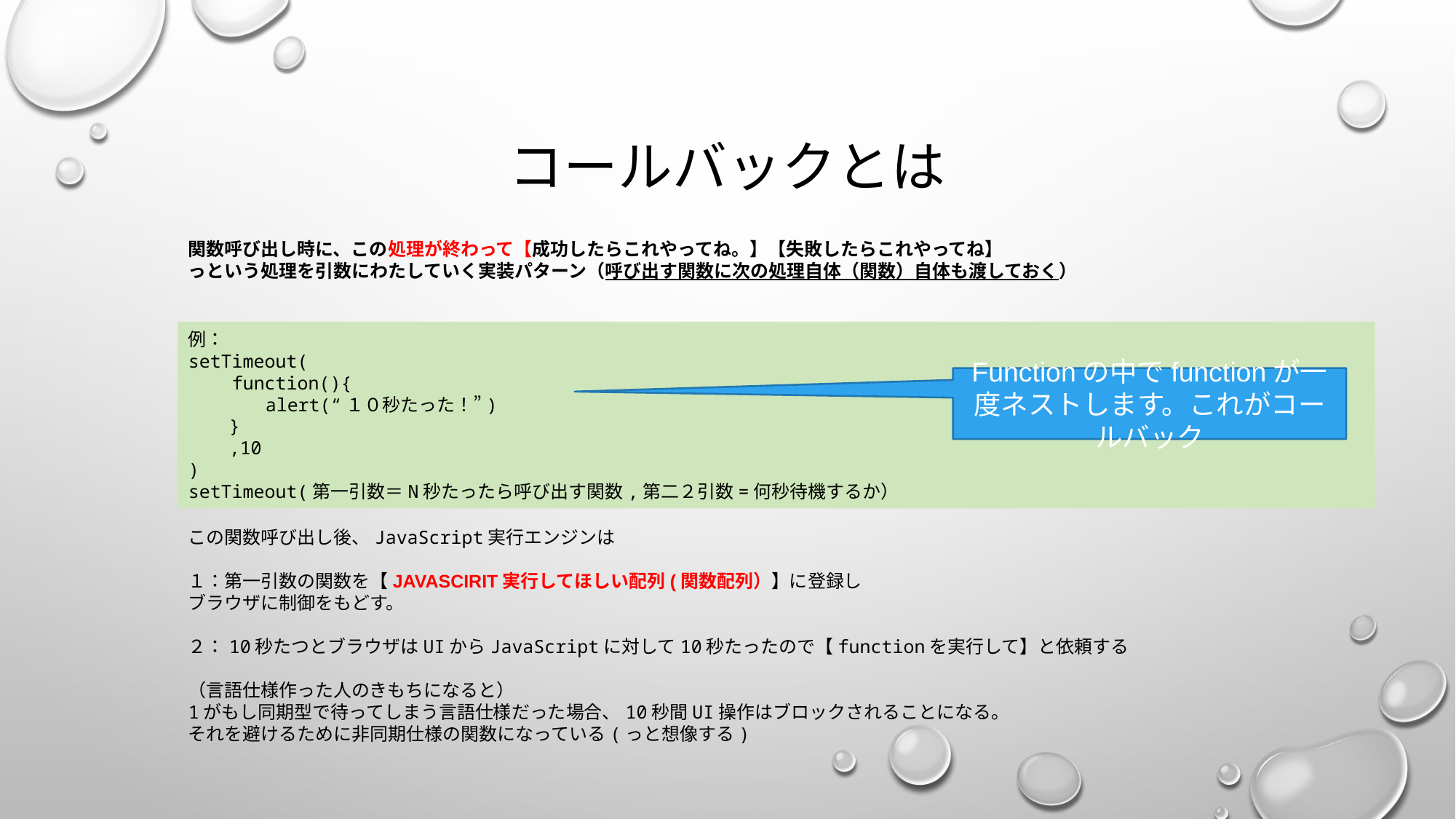

# コールバックとは

関数呼び出し時に、この処理が終わって【成功したらこれやってね。】【失敗したらこれやってね】
っという処理を引数にわたしていく実装パターン（呼び出す関数に次の処理自体（関数）自体も渡しておく）
例：
setTimeout(
    function(){
　　　　alert(“１０秒たった！”)
　　}
　　,10
)
setTimeout(第一引数＝N秒たったら呼び出す関数,第二２引数=何秒待機するか）
Functionの中でfunctionが一度ネストします。これがコールバック
この関数呼び出し後、JavaScript実行エンジンは

１：第一引数の関数を【JAVASCIRIT実行してほしい配列(関数配列）】に登録し
ブラウザに制御をもどす。

２：10秒たつとブラウザはUIからJavaScriptに対して10秒たったので【functionを実行して】と依頼する

（言語仕様作った人のきもちになると）
1がもし同期型で待ってしまう言語仕様だった場合、10秒間UI操作はブロックされることになる。
それを避けるために非同期仕様の関数になっている(っと想像する)